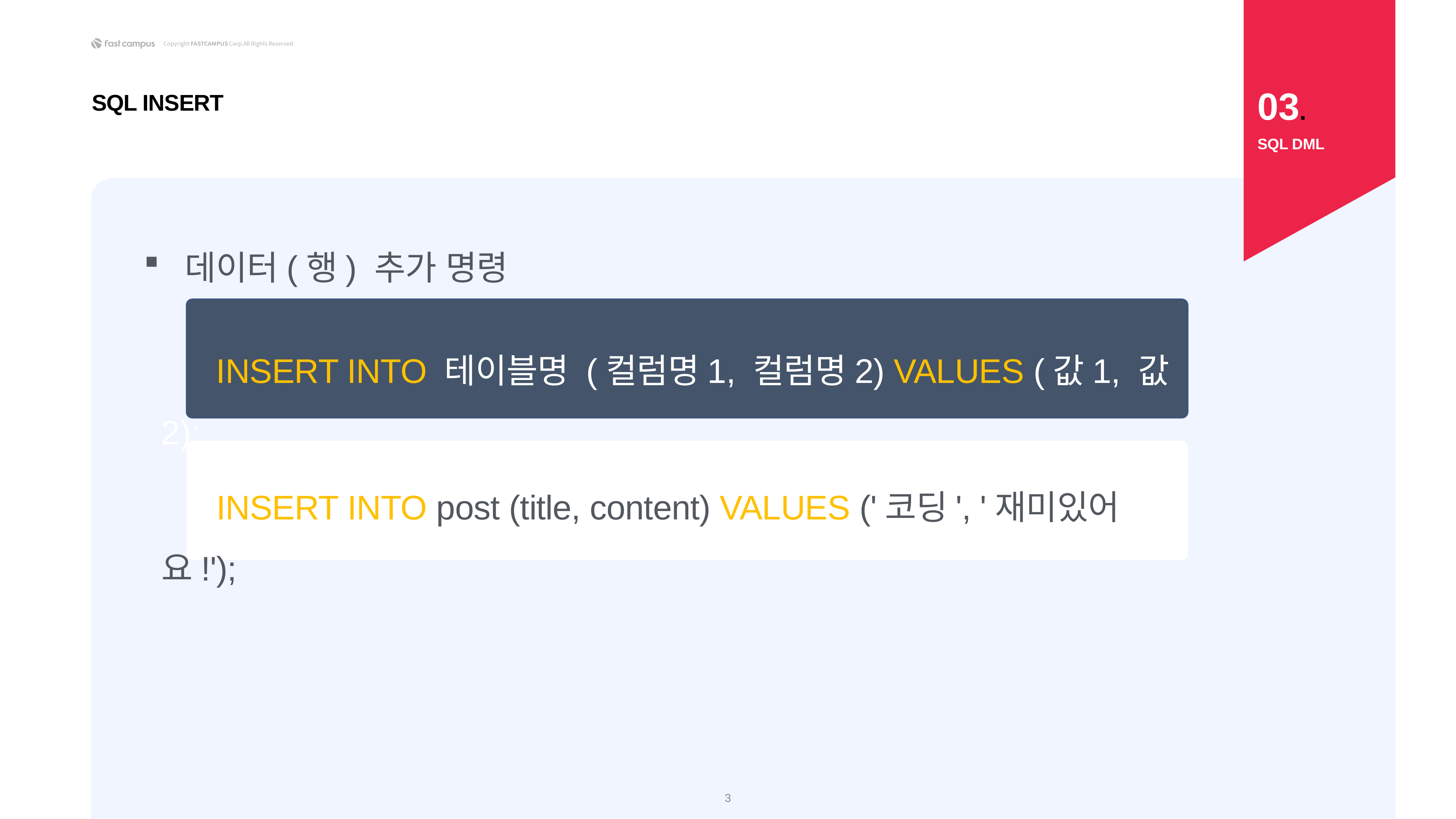

03.
SQL INSERT
SQL DML
데이터(행) 추가 명령

      INSERT INTO 테이블명 (컬럼명1, 컬럼명2) VALUES (값1, 값2);

      INSERT INTO post (title, content) VALUES ('코딩', '재미있어요!');
3